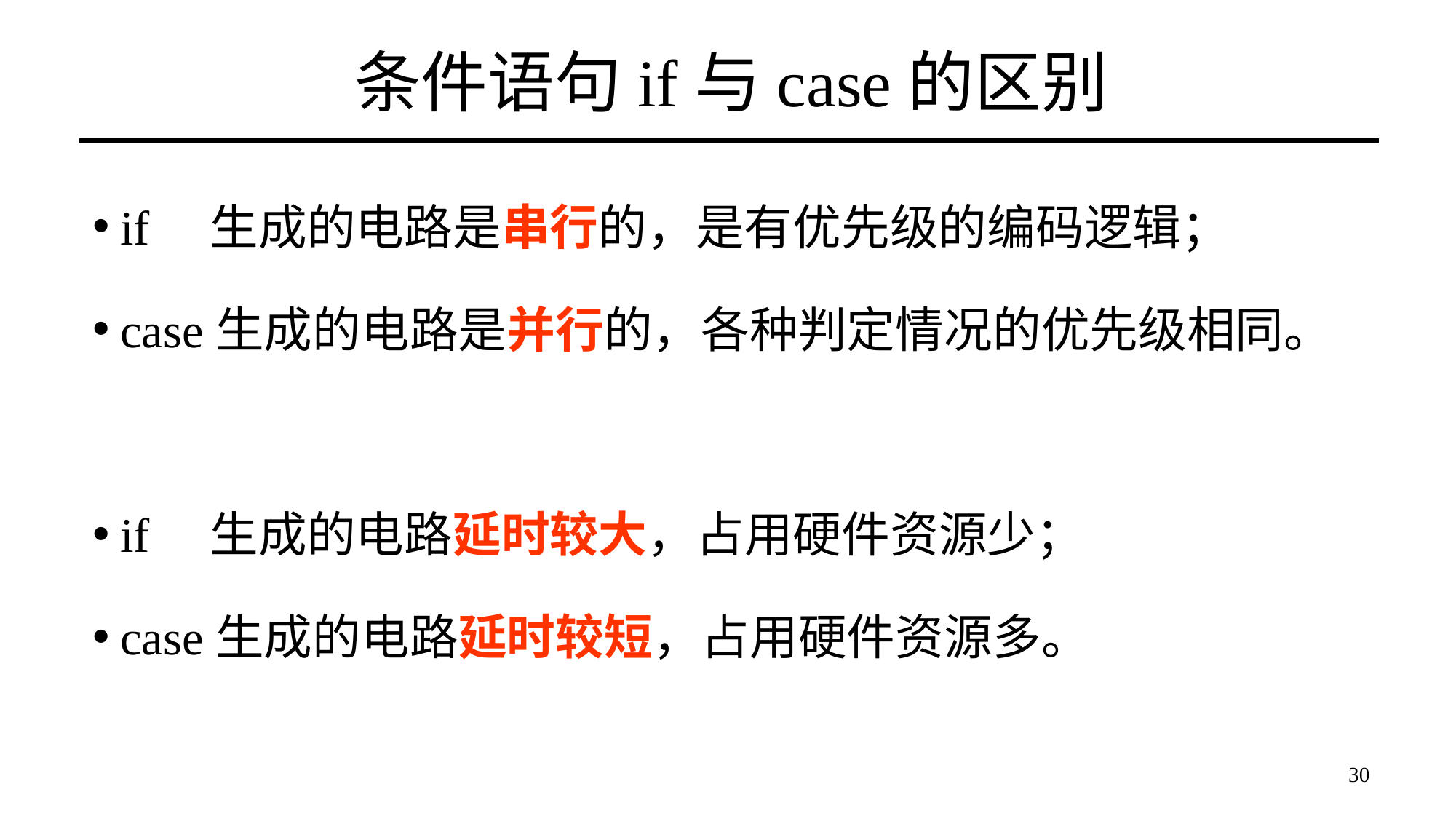

# 条件语句if与case的区别
if    生成的电路是串行的，是有优先级的编码逻辑；
case生成的电路是并行的，各种判定情况的优先级相同。

if    生成的电路延时较大，占用硬件资源少；
case生成的电路延时较短，占用硬件资源多。

30